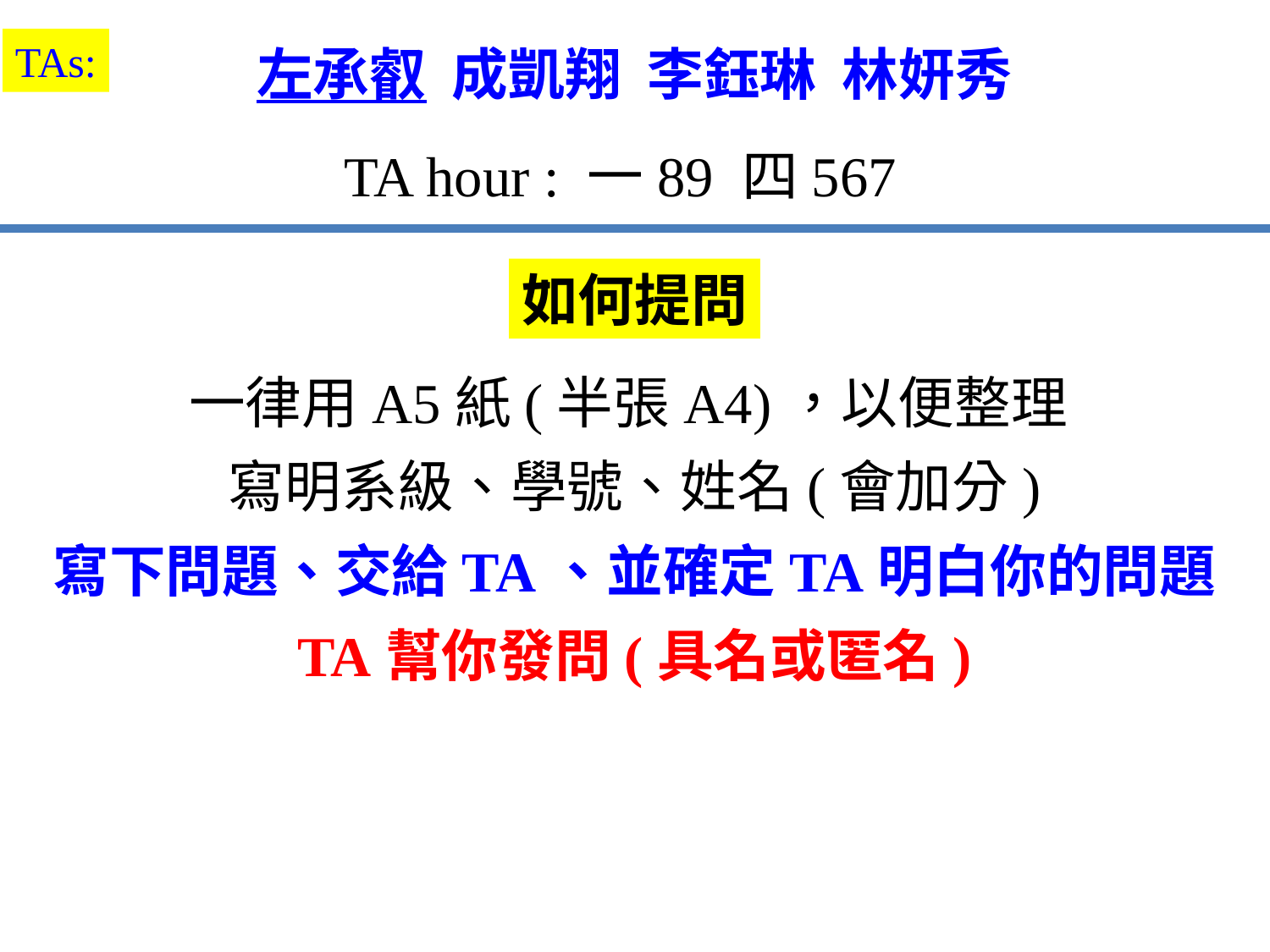

左承叡  成凱翔  李鈺琳  林妍秀
TA hour : 一89 四567
TAs:
如何提問
一律用A5紙(半張A4)，以便整理
寫明系級、學號、姓名(會加分)
寫下問題、交給TA、並確定TA明白你的問題
TA幫你發問(具名或匿名)